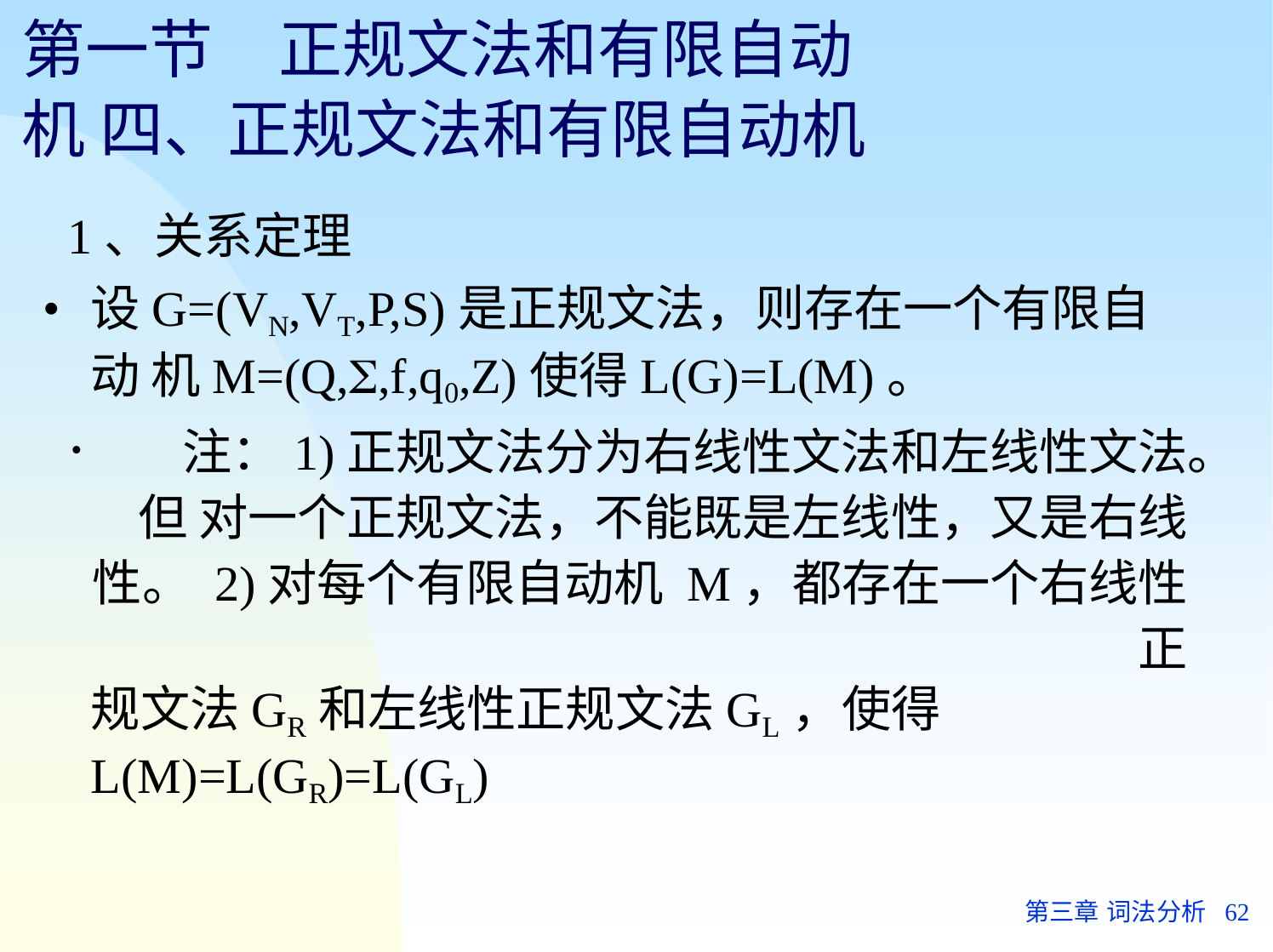

# 第一节	正规文法和有限自动机 四、正规文法和有限自动机
1、关系定理
设G=(VN,VT,P,S)是正规文法，则存在一个有限自动 机M=(Q,Σ,f,q0,Z)使得L(G)=L(M)。
	注：1)正规文法分为右线性文法和左线性文法。但 对一个正规文法，不能既是左线性，又是右线性。 2)对每个有限自动机 M，都存在一个右线性正
规文法GR和左线性正规文法GL，使得
L(M)=L(GR)=L(GL)
第三章 词法分析	62